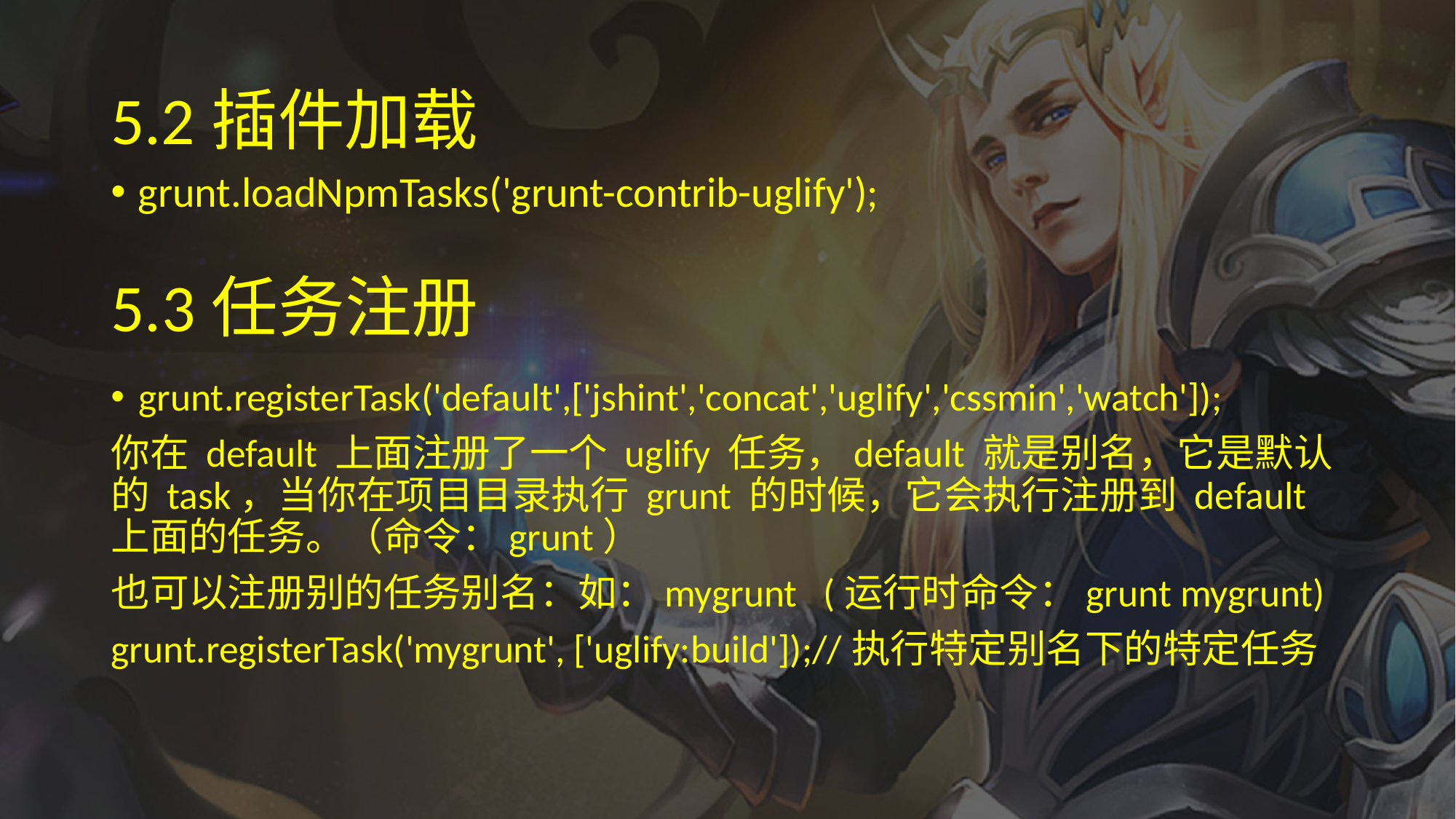

# 5.2插件加载
grunt.loadNpmTasks('grunt-contrib-uglify');
5.3任务注册
grunt.registerTask('default',['jshint','concat','uglify','cssmin','watch']);
你在 default 上面注册了一个 uglify 任务，default 就是别名，它是默认的 task，当你在项目目录执行 grunt 的时候，它会执行注册到 default 上面的任务。（命令：grunt）
也可以注册别的任务别名：如：mygrunt   (运行时命令：grunt mygrunt)
grunt.registerTask('mygrunt', ['uglify:build']);//执行特定别名下的特定任务